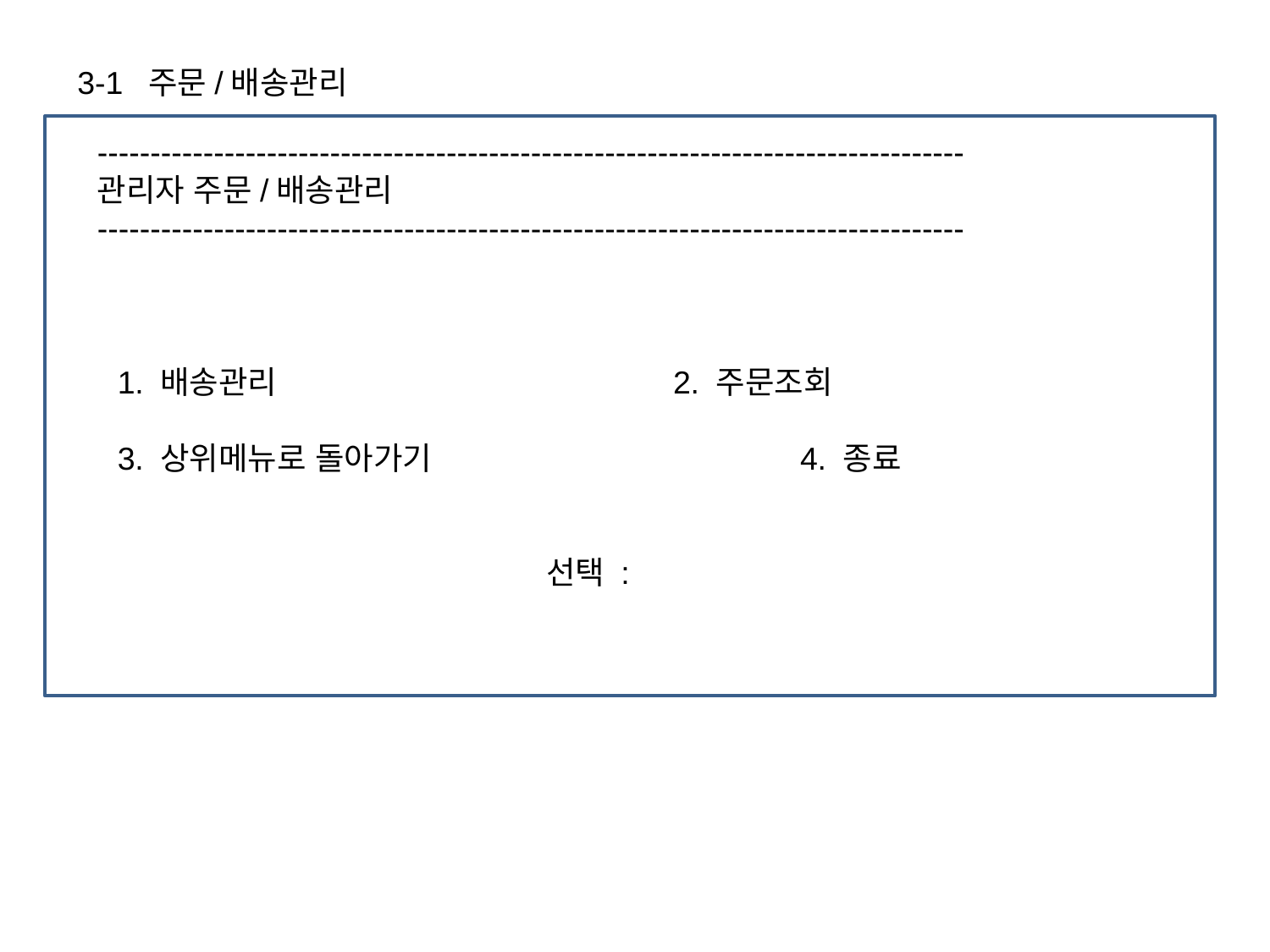

3-1  주문/배송관리

----------------------------------------------------------------------------------	                   관리자 주문/배송관리
----------------------------------------------------------------------------------
1. 배송관리				2. 주문조회

3. 상위메뉴로 돌아가기			4. 종료

				선택 :